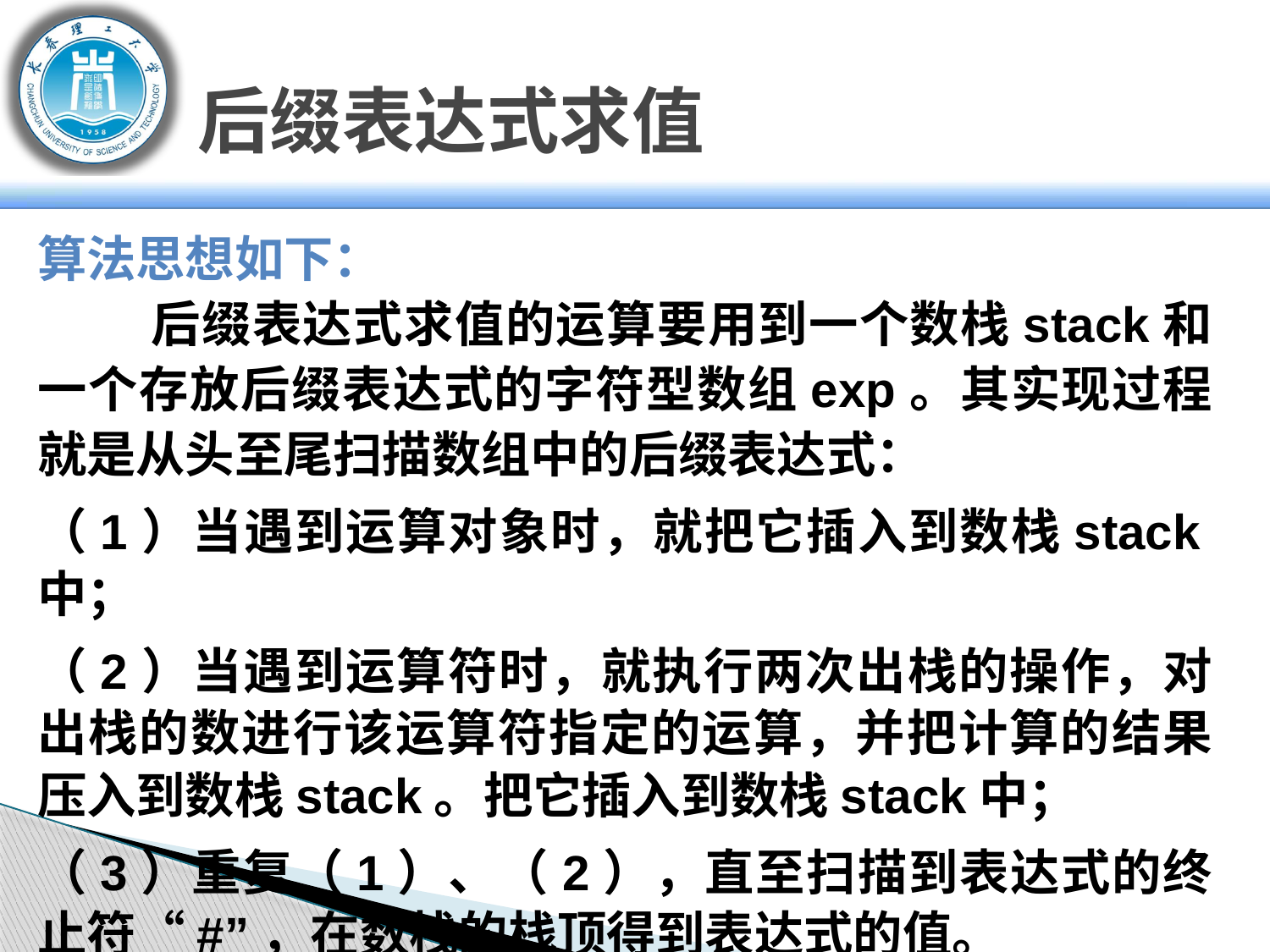

# 后缀表达式求值
算法思想如下：
        后缀表达式求值的运算要用到一个数栈stack和一个存放后缀表达式的字符型数组exp。其实现过程就是从头至尾扫描数组中的后缀表达式：
（1）当遇到运算对象时，就把它插入到数栈stack中；
（2）当遇到运算符时，就执行两次出栈的操作，对出栈的数进行该运算符指定的运算，并把计算的结果压入到数栈stack。把它插入到数栈stack中；
（3）重复（1）、（2），直至扫描到表达式的终止符“#”，在数栈的栈顶得到表达式的值。